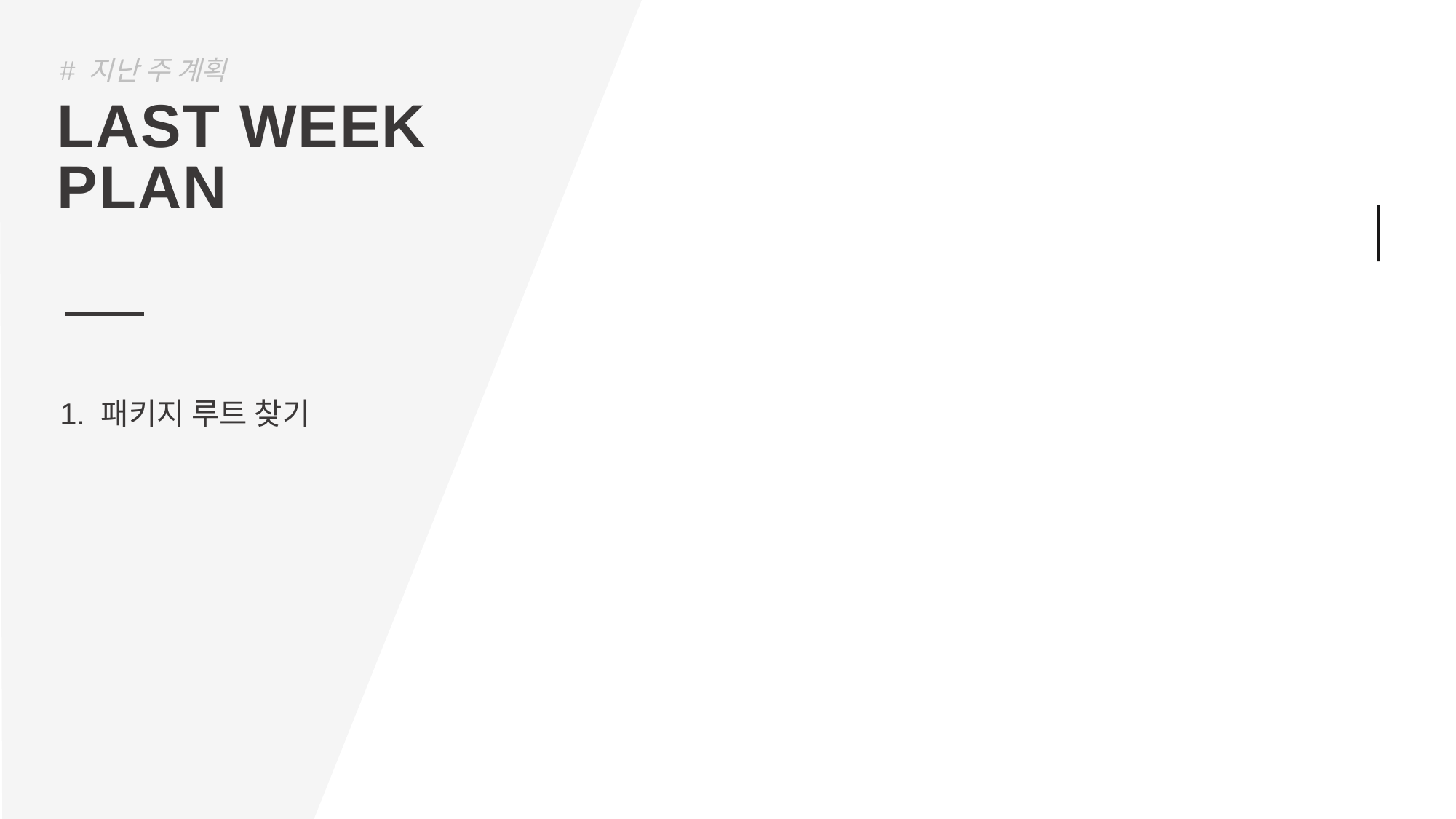

# 지난 주 계획
LAST WEEK
PLAN
3

패키지 루트 찾기